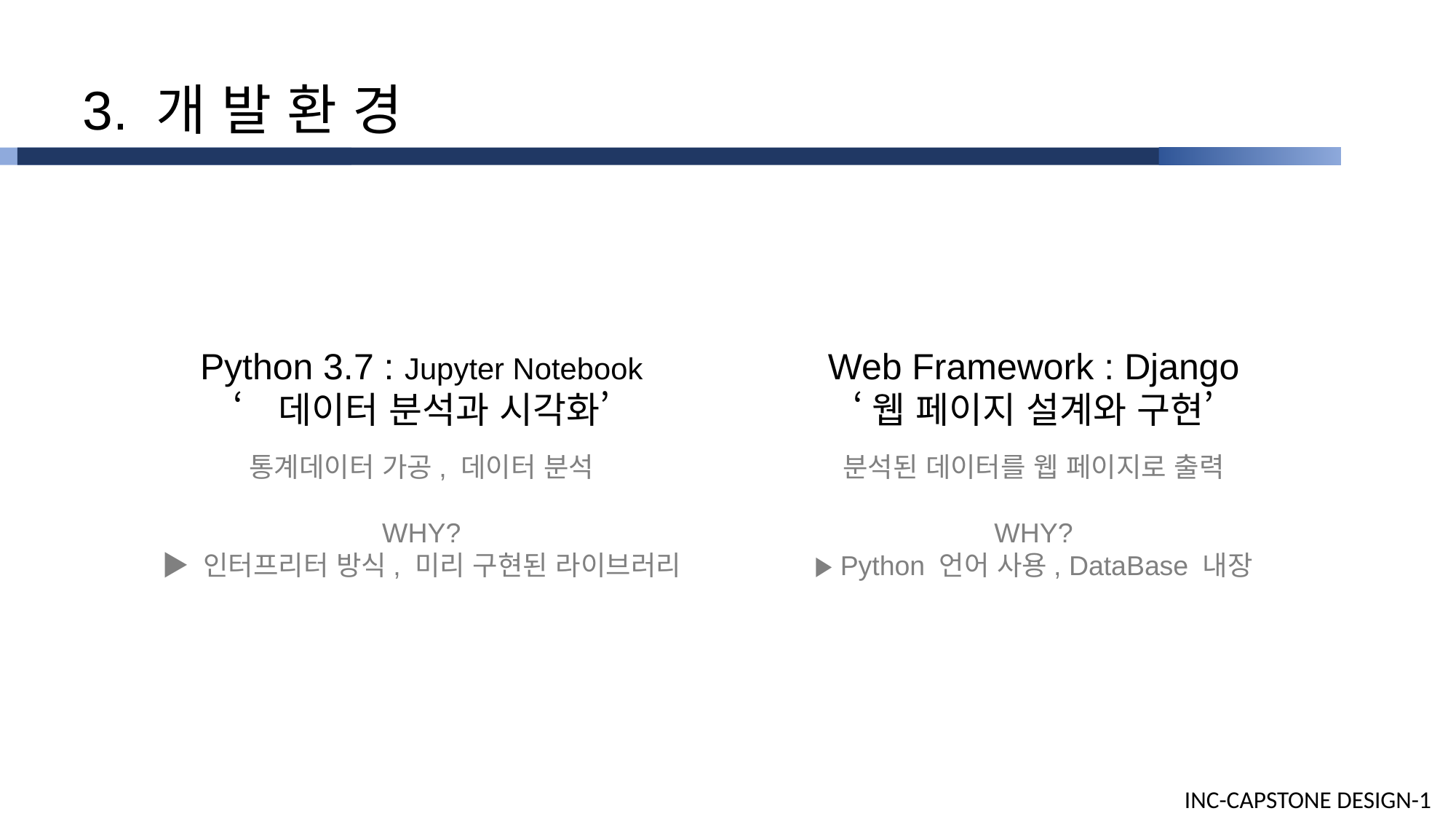

3. 개 발 환 경
Python 3.7 : Jupyter Notebook
‘데이터 분석과 시각화’

통계데이터 가공, 데이터 분석

WHY?
▶ 인터프리터 방식, 미리 구현된 라이브러리
Web Framework : Django
‘웹 페이지 설계와 구현’

분석된 데이터를 웹 페이지로 출력

WHY?
▶ Python 언어 사용, DataBase 내장